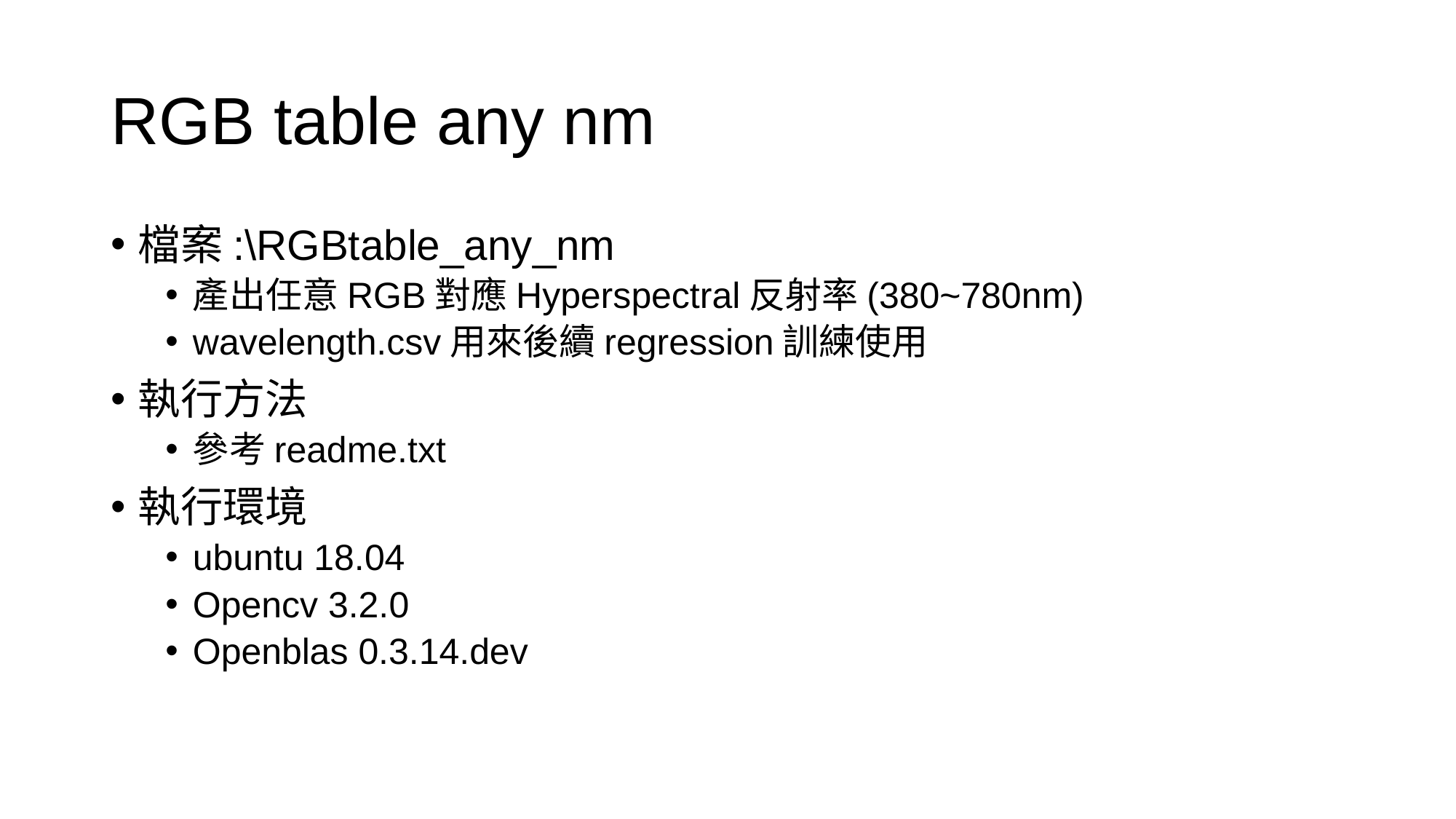

# RGB table any nm
檔案:\RGBtable_any_nm
產出任意RGB對應Hyperspectral反射率(380~780nm)
wavelength.csv用來後續regression訓練使用
執行方法
參考readme.txt
執行環境
ubuntu 18.04
Opencv 3.2.0
Openblas 0.3.14.dev